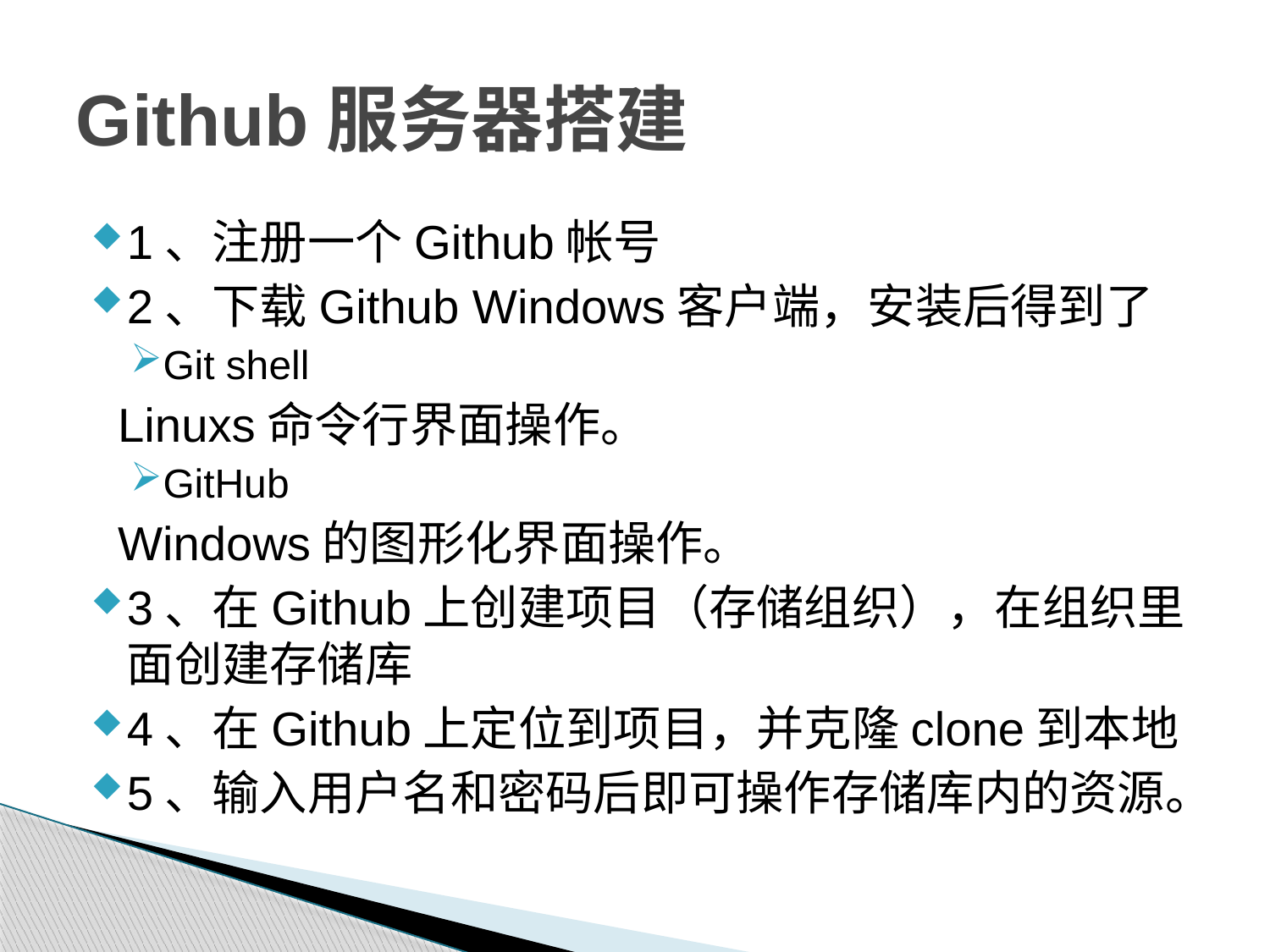

# Github服务器搭建
1、注册一个Github帐号
2、下载Github Windows客户端，安装后得到了
Git shell
  Linuxs命令行界面操作。
GitHub
  Windows的图形化界面操作。
3、在Github上创建项目（存储组织），在组织里面创建存储库
4、在Github上定位到项目，并克隆clone到本地
5、输入用户名和密码后即可操作存储库内的资源。